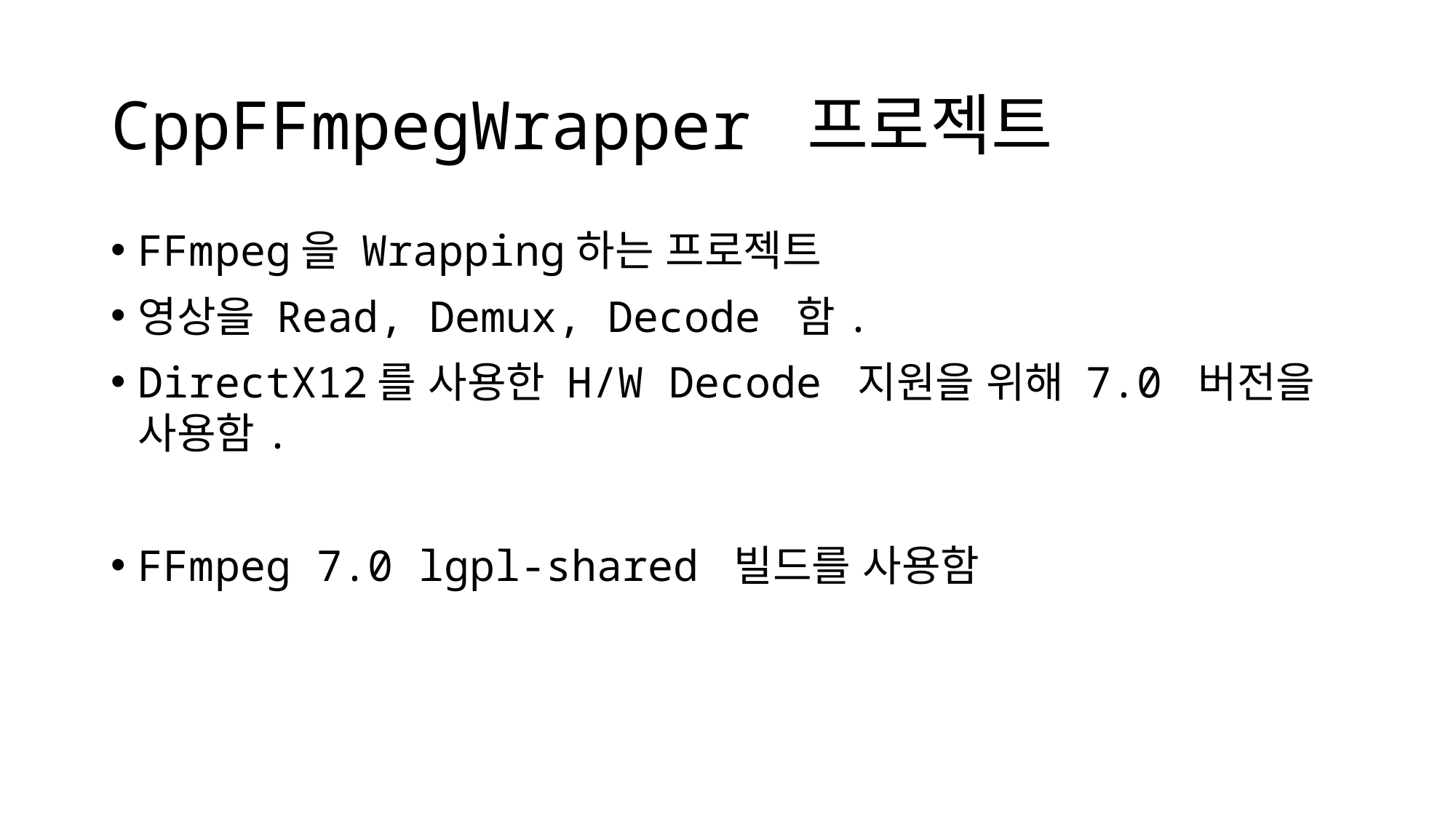

# CppFFmpegWrapper 프로젝트
FFmpeg을 Wrapping하는 프로젝트
영상을 Read, Demux, Decode 함.
DirectX12를 사용한 H/W Decode 지원을 위해 7.0 버전을 사용함.

FFmpeg 7.0 lgpl-shared 빌드를 사용함